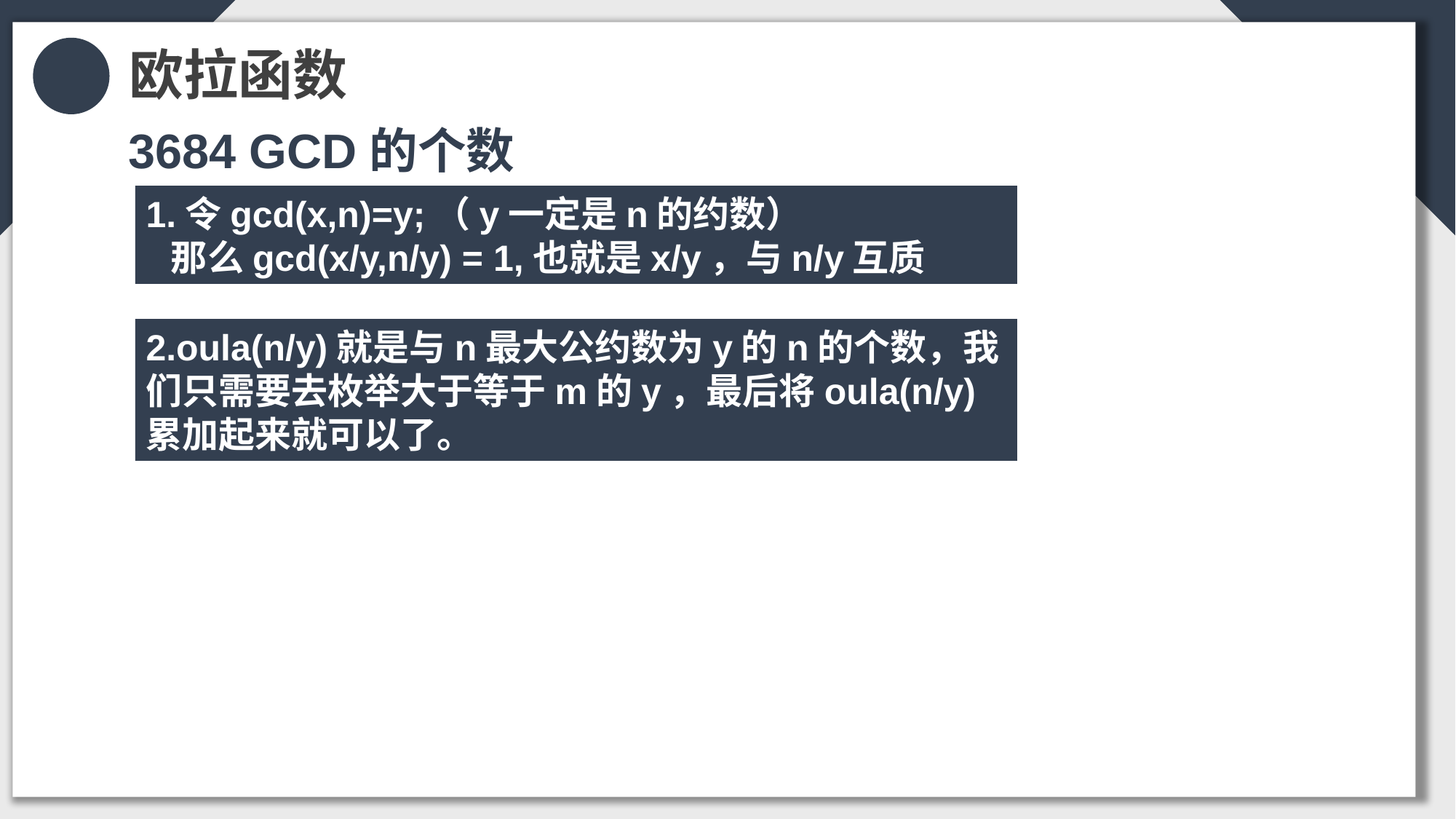

欧拉函数

3684 GCD的个数
1.令gcd(x,n)=y;（y一定是n的约数）
  那么gcd(x/y,n/y) = 1,也就是x/y，与n/y互质
2.oula(n/y)就是与n最大公约数为y的n的个数，我们只需要去枚举大于等于m的y，最后将oula(n/y)累加起来就可以了。